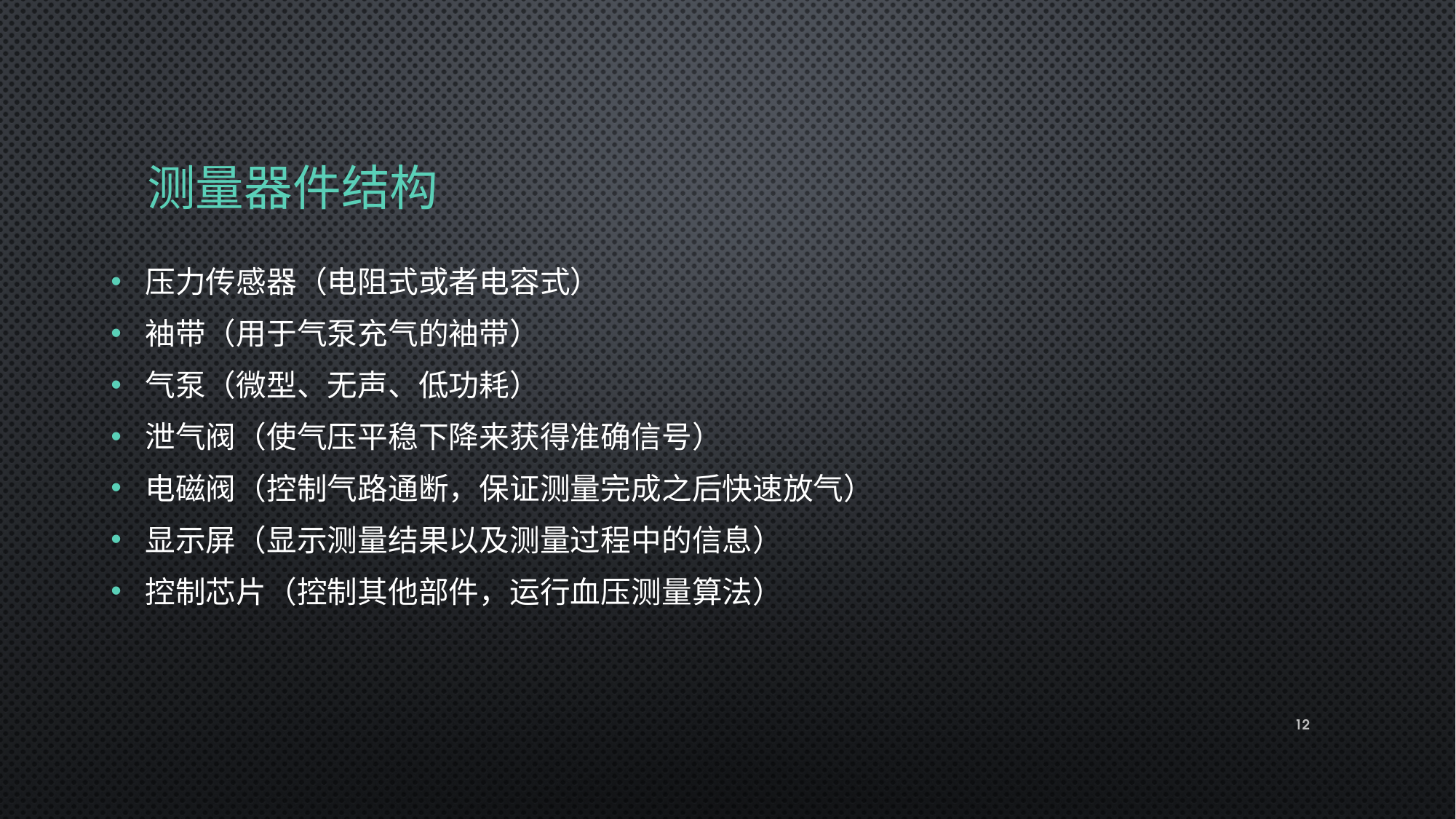

# 测量器件结构
压力传感器（电阻式或者电容式）
袖带（用于气泵充气的袖带）
气泵（微型、无声、低功耗）
泄气阀（使气压平稳下降来获得准确信号）
电磁阀（控制气路通断，保证测量完成之后快速放气）
显示屏（显示测量结果以及测量过程中的信息）
控制芯片（控制其他部件，运行血压测量算法）

12